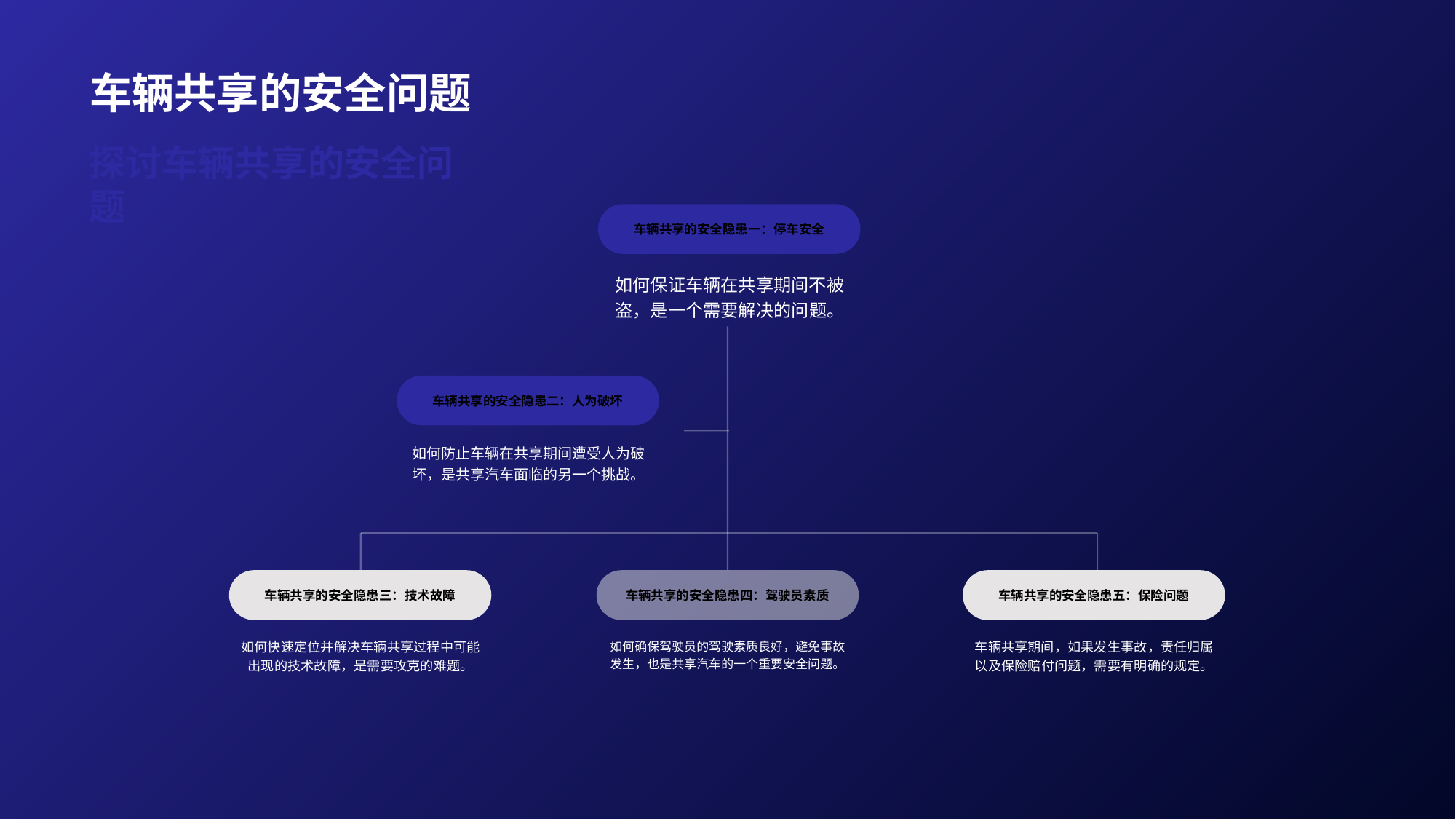

# 车辆共享的安全问题
探讨车辆共享的安全问题
车辆共享的安全隐患一：停车安全
如何保证车辆在共享期间不被盗，是一个需要解决的问题。
车辆共享的安全隐患二：人为破坏
如何防止车辆在共享期间遭受人为破坏，是共享汽车面临的另一个挑战。
车辆共享的安全隐患三：技术故障
如何快速定位并解决车辆共享过程中可能出现的技术故障，是需要攻克的难题。
车辆共享的安全隐患四：驾驶员素质
如何确保驾驶员的驾驶素质良好，避免事故发生，也是共享汽车的一个重要安全问题。
车辆共享的安全隐患五：保险问题
车辆共享期间，如果发生事故，责任归属以及保险赔付问题，需要有明确的规定。